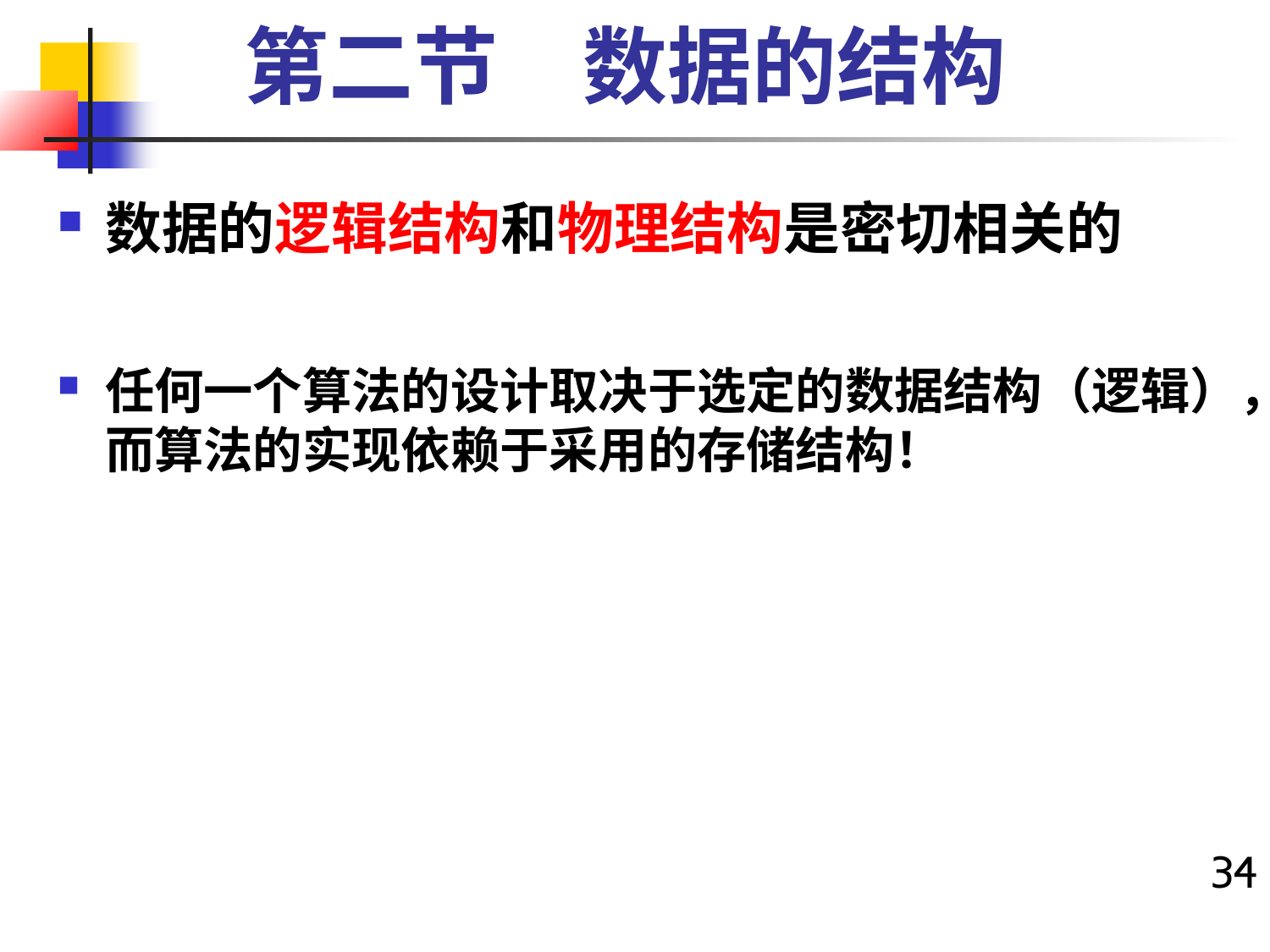

第二节　数据的结构
数据的逻辑结构和物理结构是密切相关的

任何一个算法的设计取决于选定的数据结构（逻辑），而算法的实现依赖于采用的存储结构！
34